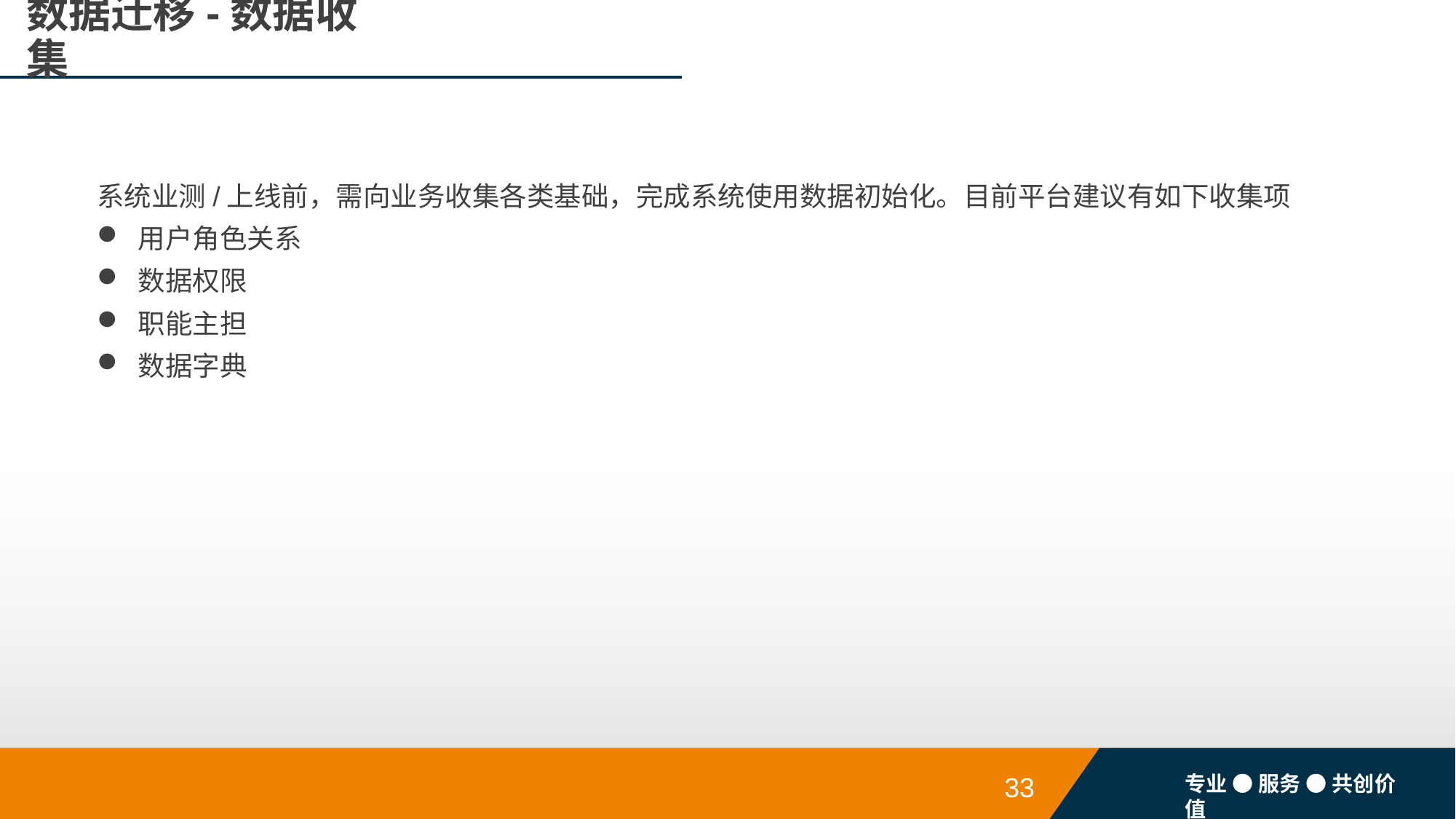

# 数据迁移-数据收集
系统业测/上线前，需向业务收集各类基础，完成系统使用数据初始化。目前平台建议有如下收集项
用户角色关系
数据权限
职能主担
数据字典